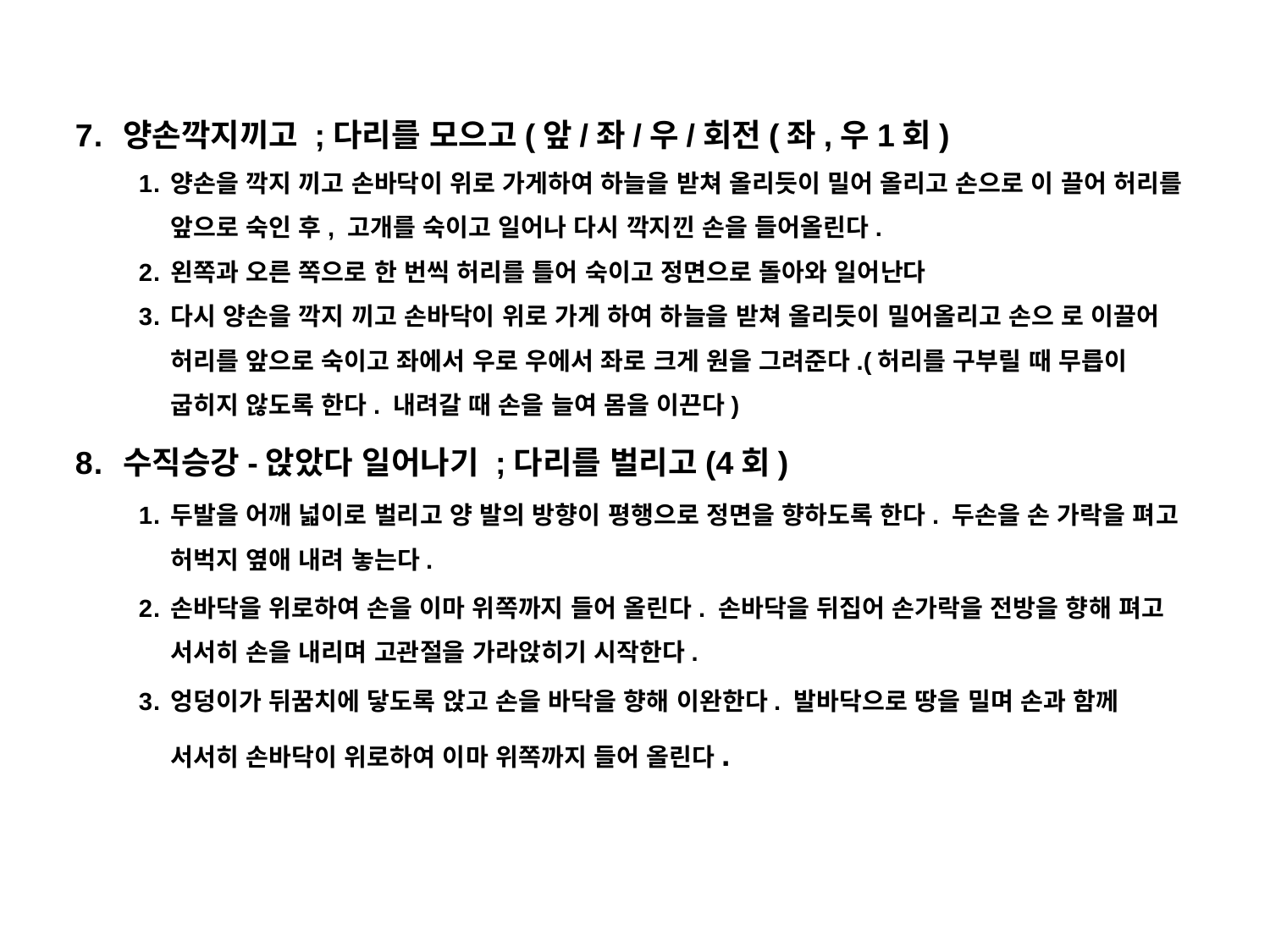

양손깍지끼고 ;다리를 모으고(앞/좌/우/회전(좌,우1회)
양손을 깍지 끼고 손바닥이 위로 가게하여 하늘을 받쳐 올리듯이 밀어 올리고 손으로 이 끌어 허리를 앞으로 숙인 후, 고개를 숙이고 일어나 다시 깍지낀 손을 들어올린다.
왼쪽과 오른 쪽으로 한 번씩 허리를 틀어 숙이고 정면으로 돌아와 일어난다
다시 양손을 깍지 끼고 손바닥이 위로 가게 하여 하늘을 받쳐 올리듯이 밀어올리고 손으 로 이끌어 허리를 앞으로 숙이고 좌에서 우로 우에서 좌로 크게 원을 그려준다.(허리를 구부릴 때 무릅이 굽히지 않도록 한다. 내려갈 때 손을 늘여 몸을 이끈다)
수직승강-앉았다 일어나기 ;다리를 벌리고(4회)
두발을 어깨 넓이로 벌리고 양 발의 방향이 평행으로 정면을 향하도록 한다. 두손을 손 가락을 펴고 허벅지 옆애 내려 놓는다.
손바닥을 위로하여 손을 이마 위쪽까지 들어 올린다. 손바닥을 뒤집어 손가락을 전방을 향해 펴고 서서히 손을 내리며 고관절을 가라앉히기 시작한다.
엉덩이가 뒤꿈치에 닿도록 앉고 손을 바닥을 향해 이완한다. 발바닥으로 땅을 밀며 손과 함께 서서히 손바닥이 위로하여 이마 위쪽까지 들어 올린다.